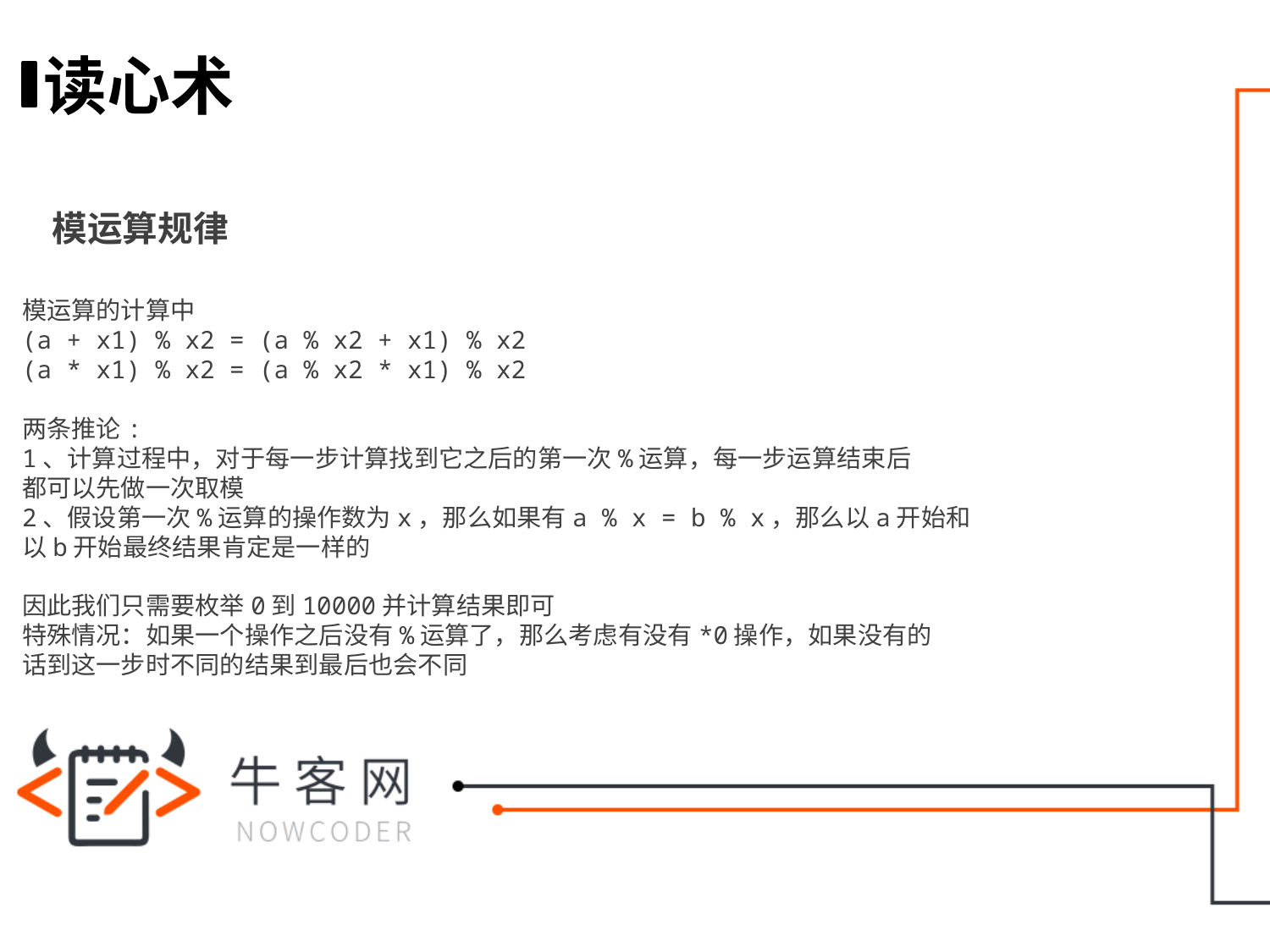

读心术

模运算规律
模运算的计算中
(a + x1) % x2 = (a % x2 + x1) % x2
(a * x1) % x2 = (a % x2 * x1) % x2

两条推论:
1、计算过程中，对于每一步计算找到它之后的第一次%运算，每一步运算结束后
都可以先做一次取模
2、假设第一次%运算的操作数为x，那么如果有a % x = b % x，那么以a开始和
以b开始最终结果肯定是一样的

因此我们只需要枚举0到10000并计算结果即可
特殊情况：如果一个操作之后没有%运算了，那么考虑有没有*0操作，如果没有的
话到这一步时不同的结果到最后也会不同